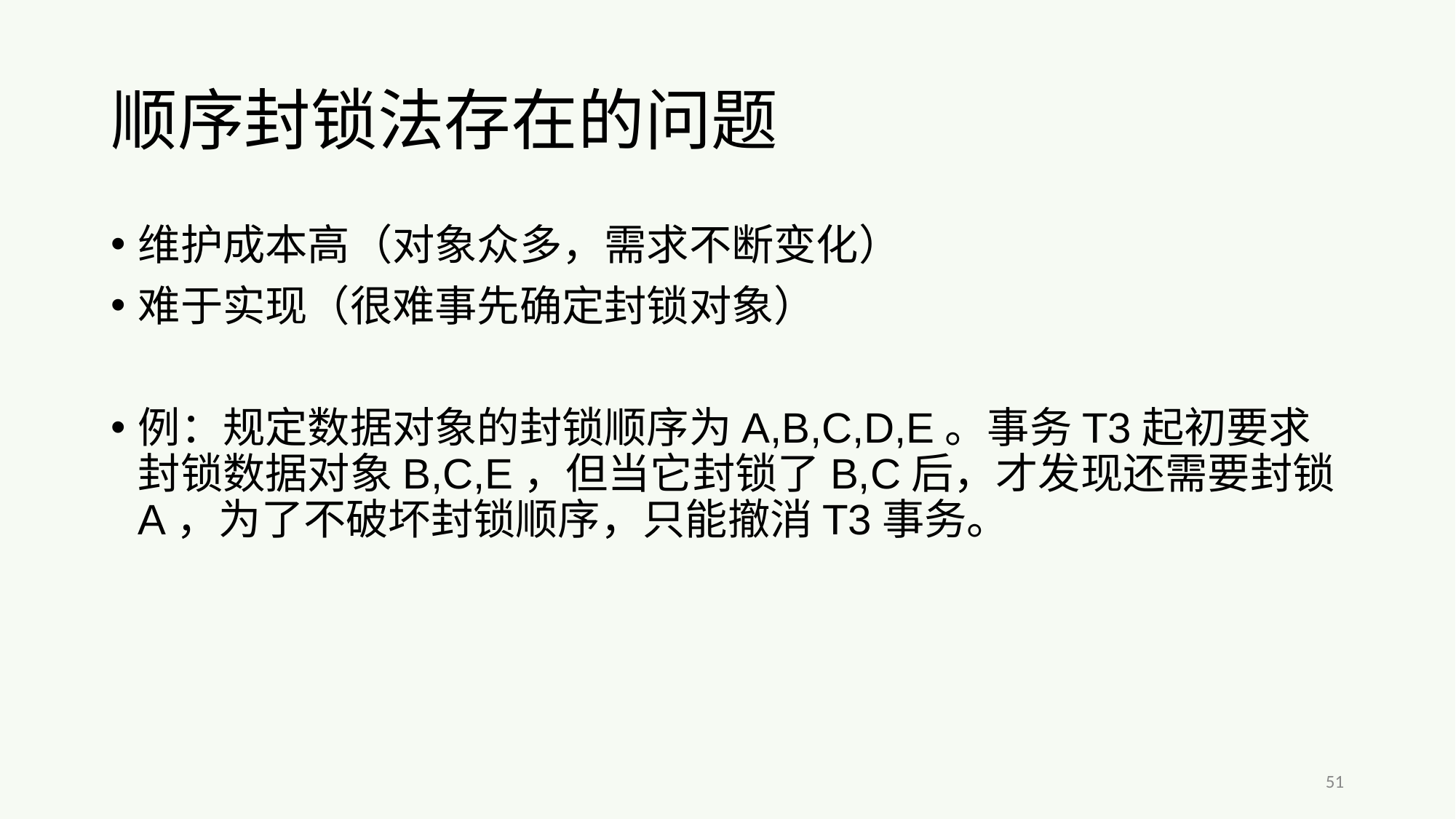

# 顺序封锁法存在的问题
维护成本高（对象众多，需求不断变化）
难于实现（很难事先确定封锁对象）

例：规定数据对象的封锁顺序为A,B,C,D,E。事务T3起初要求封锁数据对象B,C,E，但当它封锁了B,C后，才发现还需要封锁A，为了不破坏封锁顺序，只能撤消T3事务。

51